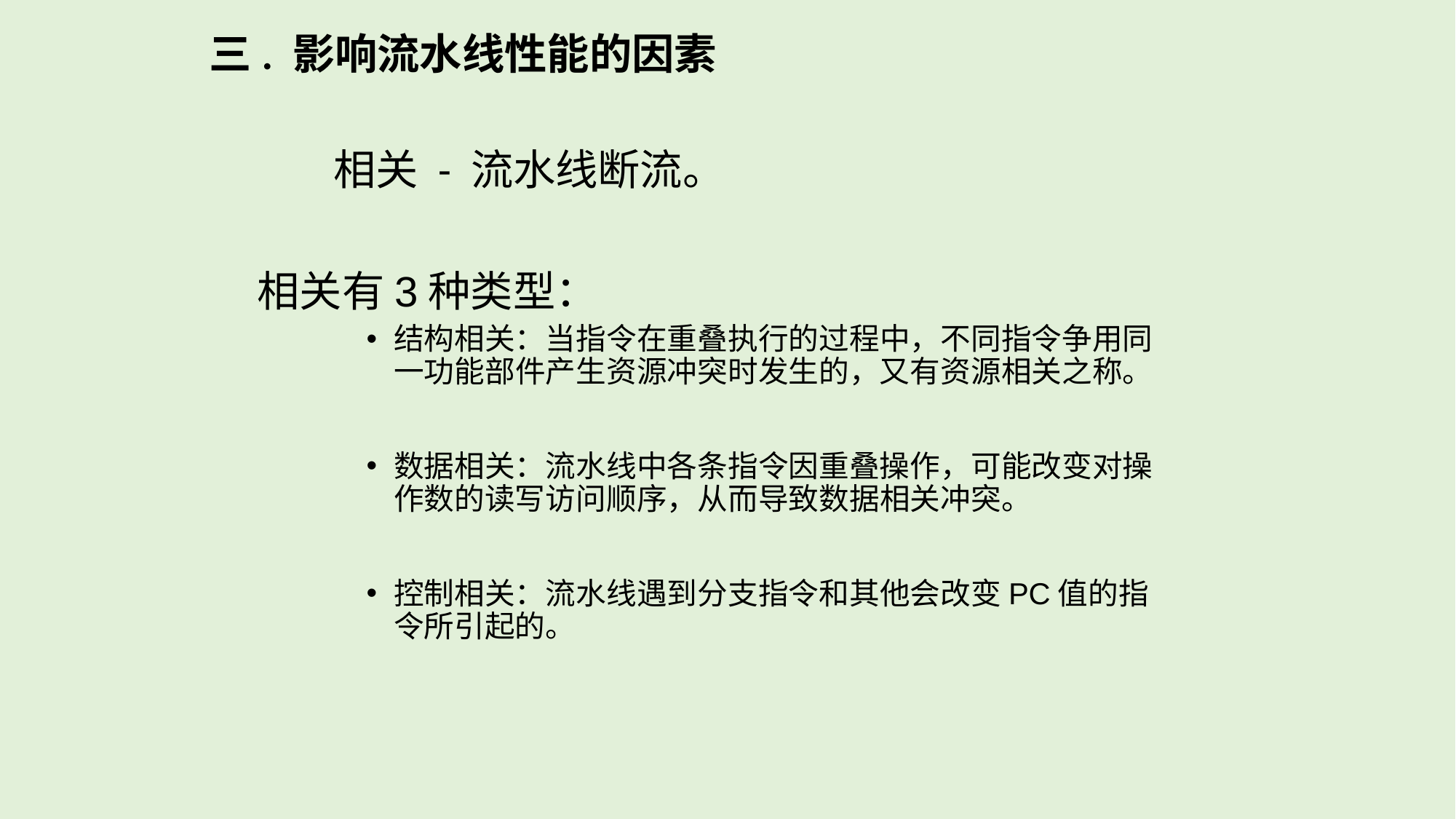

# 三. 影响流水线性能的因素
       相关 - 流水线断流。

相关有3种类型：
结构相关：当指令在重叠执行的过程中，不同指令争用同一功能部件产生资源冲突时发生的，又有资源相关之称。

数据相关：流水线中各条指令因重叠操作，可能改变对操作数的读写访问顺序，从而导致数据相关冲突。

控制相关：流水线遇到分支指令和其他会改变PC值的指令所引起的。